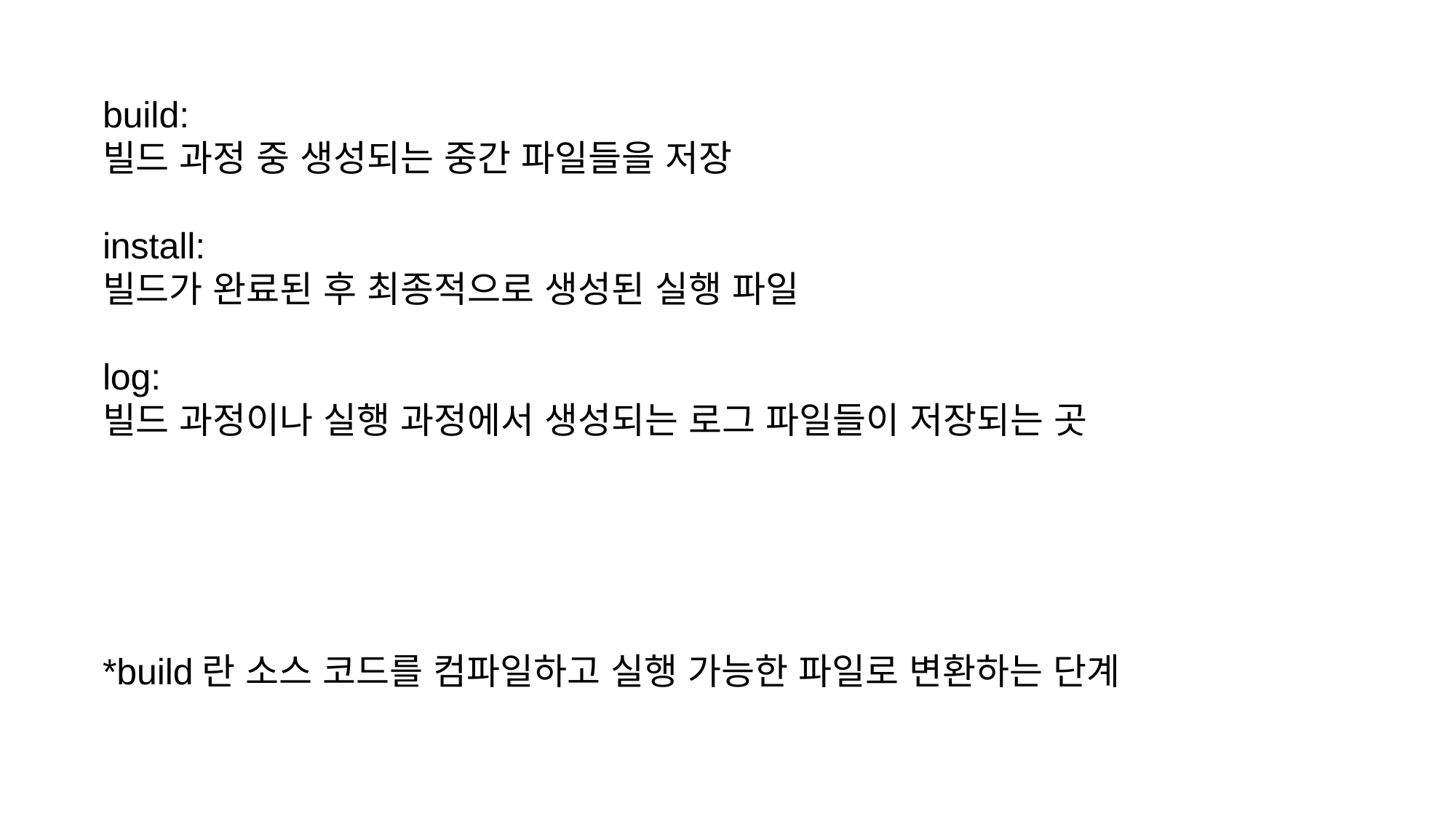

build:
빌드 과정 중 생성되는 중간 파일들을 저장

install:
빌드가 완료된 후 최종적으로 생성된 실행 파일

log:
빌드 과정이나 실행 과정에서 생성되는 로그 파일들이 저장되는 곳

*build란 소스 코드를 컴파일하고 실행 가능한 파일로 변환하는 단계